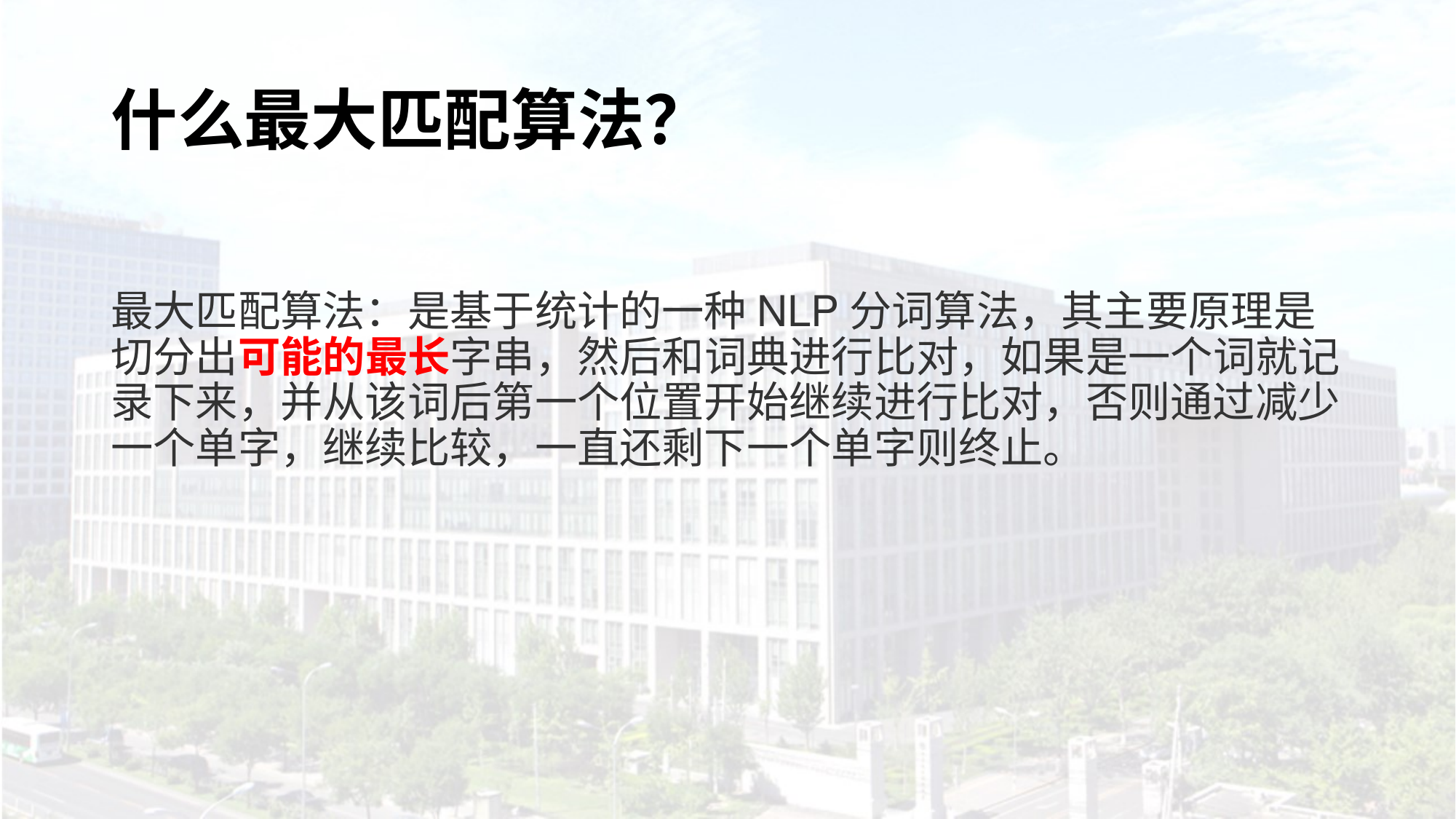

# 什么最大匹配算法？

最大匹配算法：是基于统计的一种NLP分词算法，其主要原理是切分出可能的最长字串，然后和词典进行比对，如果是一个词就记录下来，并从该词后第一个位置开始继续进行比对，否则通过减少一个单字，继续比较，一直还剩下一个单字则终止。